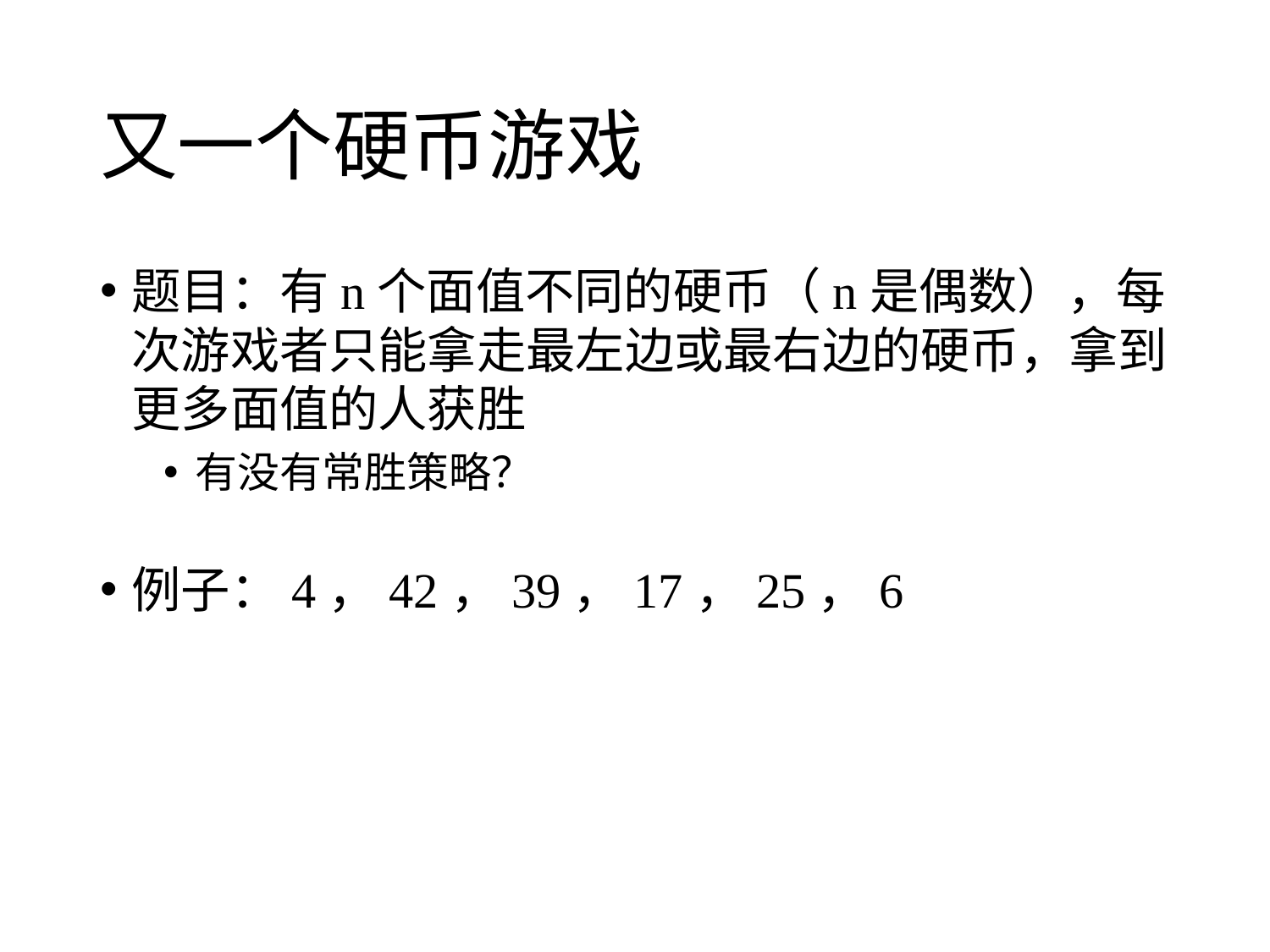

# 又一个硬币游戏
题目：有n个面值不同的硬币（n是偶数），每次游戏者只能拿走最左边或最右边的硬币，拿到更多面值的人获胜
有没有常胜策略？

例子：4，42，39，17，25，6